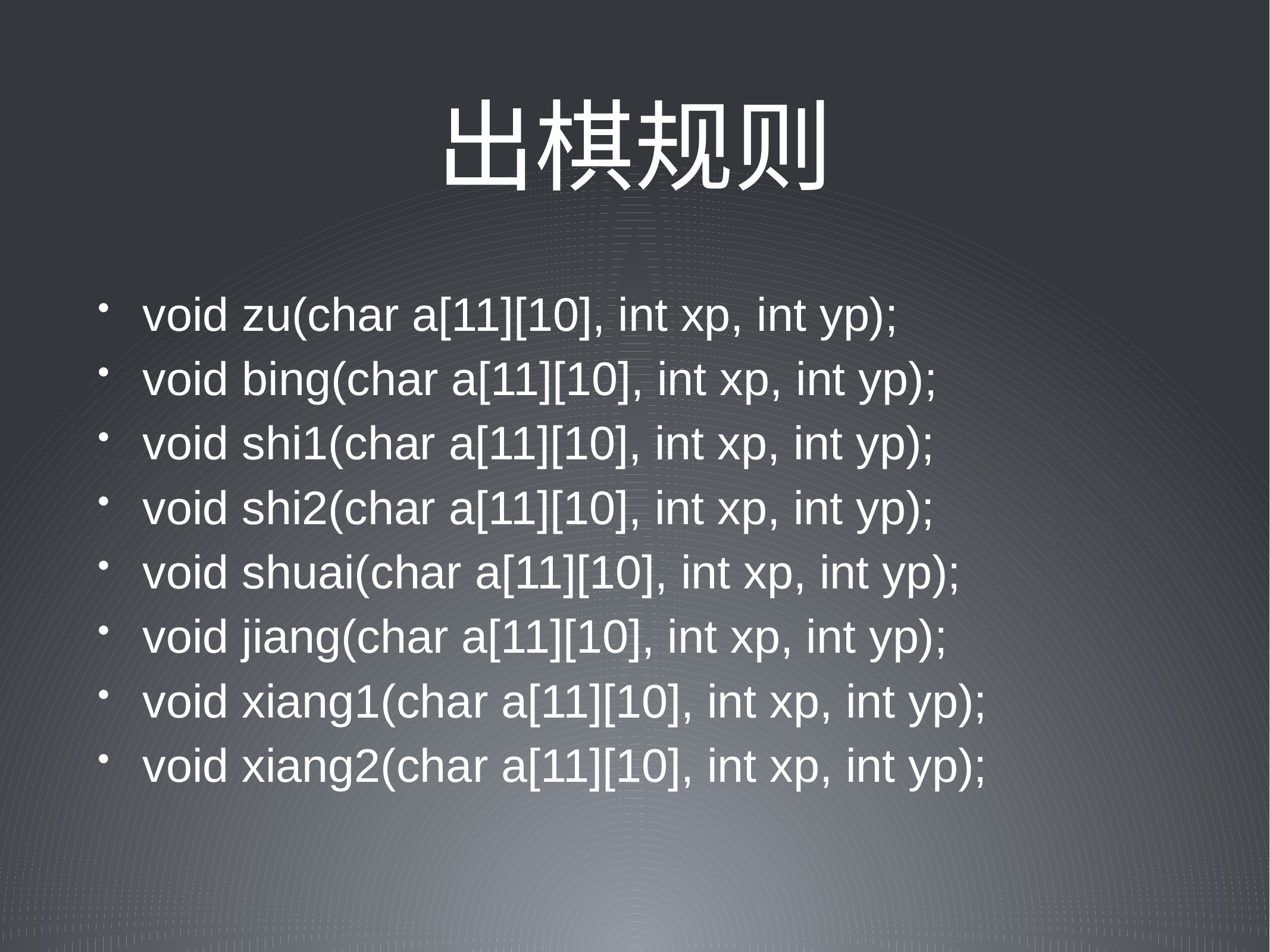

# 出棋规则
void zu(char a[11][10], int xp, int yp);
void bing(char a[11][10], int xp, int yp);
void shi1(char a[11][10], int xp, int yp);
void shi2(char a[11][10], int xp, int yp);
void shuai(char a[11][10], int xp, int yp);
void jiang(char a[11][10], int xp, int yp);
void xiang1(char a[11][10], int xp, int yp);
void xiang2(char a[11][10], int xp, int yp);